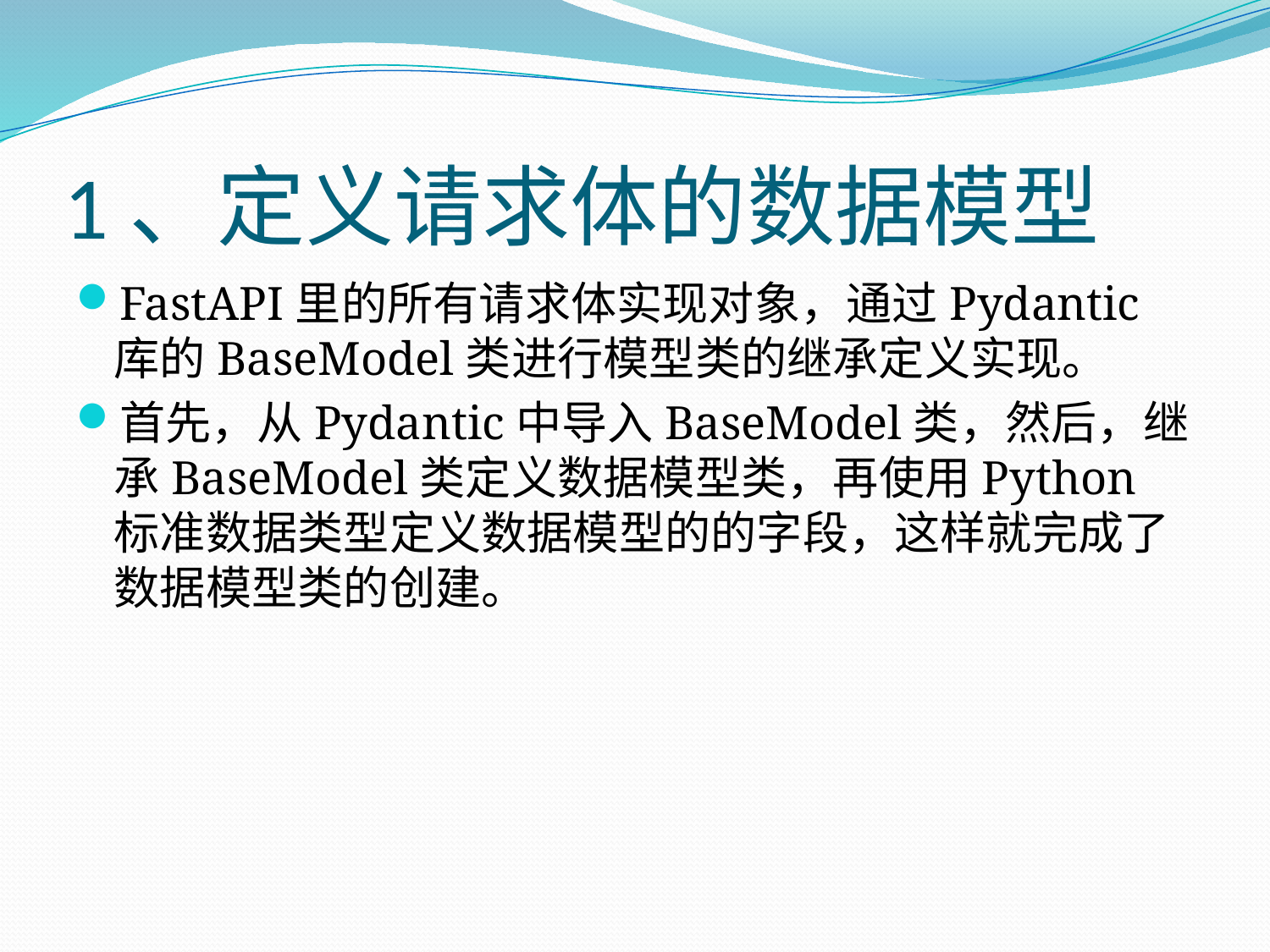

# 1、定义请求体的数据模型
FastAPI里的所有请求体实现对象，通过Pydantic库的BaseModel类进行模型类的继承定义实现。
首先，从Pydantic中导入BaseModel类，然后，继承BaseModel类定义数据模型类，再使用Python标准数据类型定义数据模型的的字段，这样就完成了数据模型类的创建。